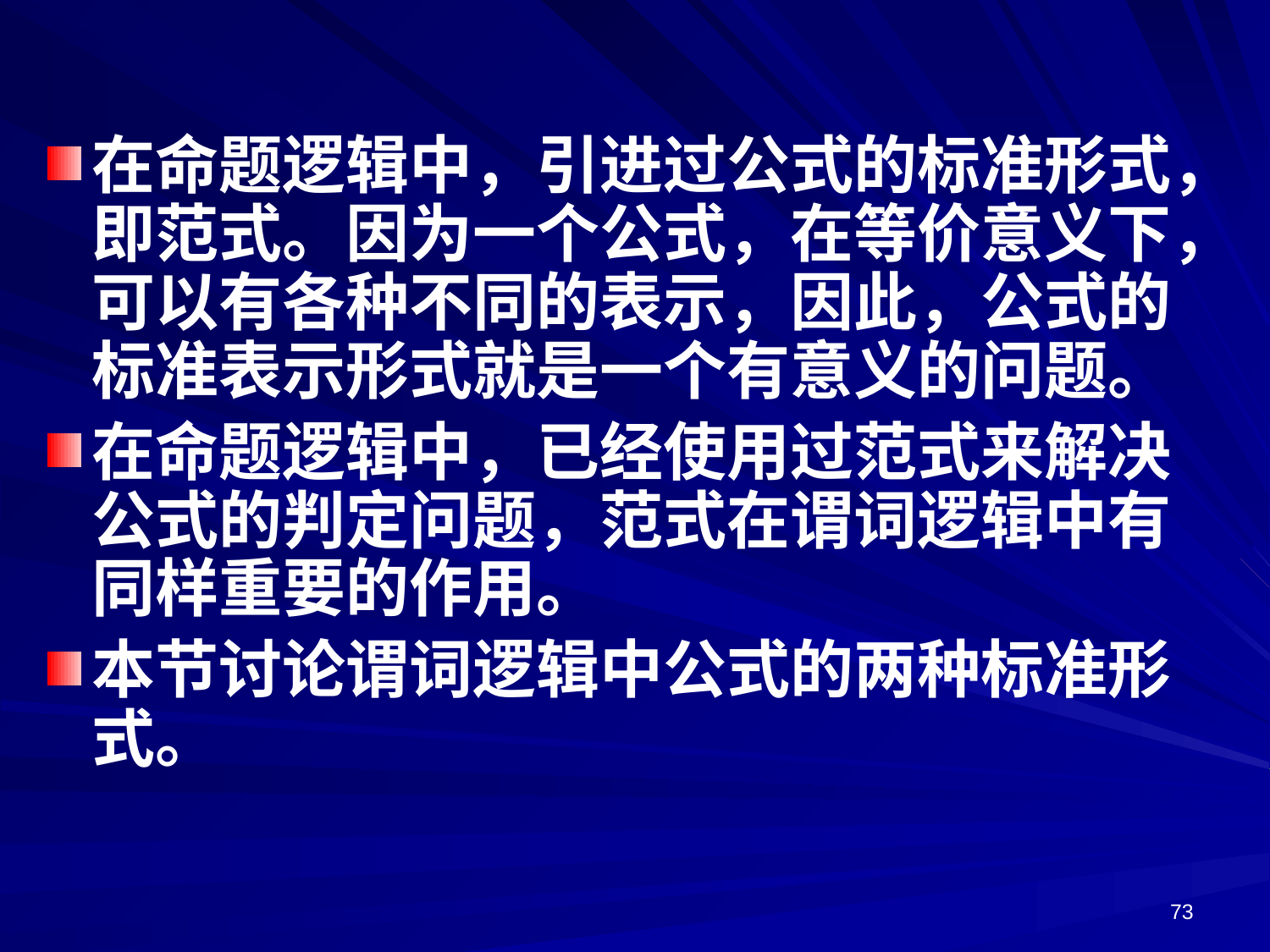

在命题逻辑中，引进过公式的标准形式，即范式。因为一个公式，在等价意义下，可以有各种不同的表示，因此，公式的标准表示形式就是一个有意义的问题。
在命题逻辑中，已经使用过范式来解决公式的判定问题，范式在谓词逻辑中有同样重要的作用。
本节讨论谓词逻辑中公式的两种标准形式。
73